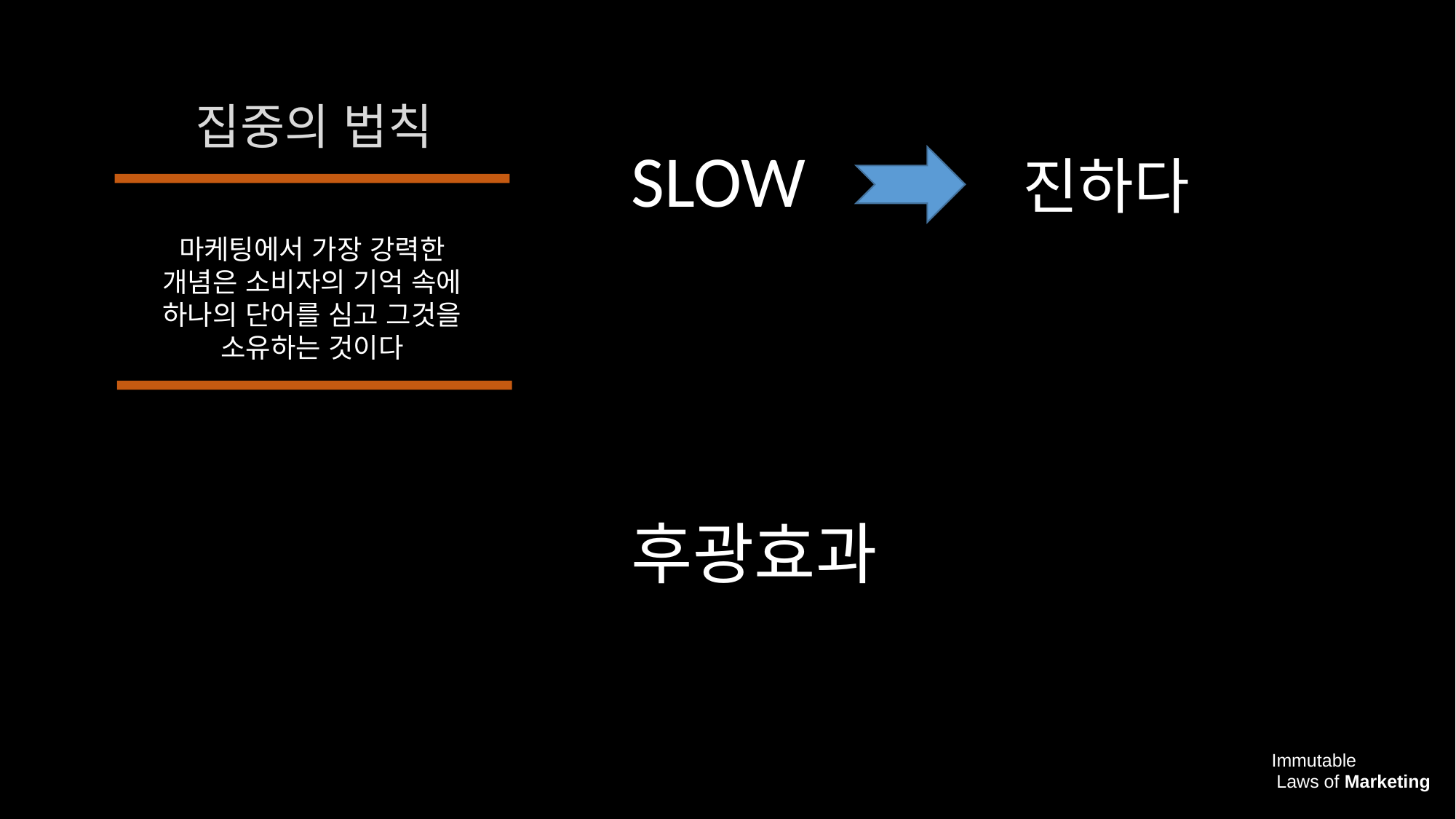

집중의 법칙

SLOW
진하다

마케팅에서 가장 강력한
개념은 소비자의 기억 속에 하나의 단어를 심고 그것을 소유하는 것이다

후광효과
Immutable
 Laws of Marketing